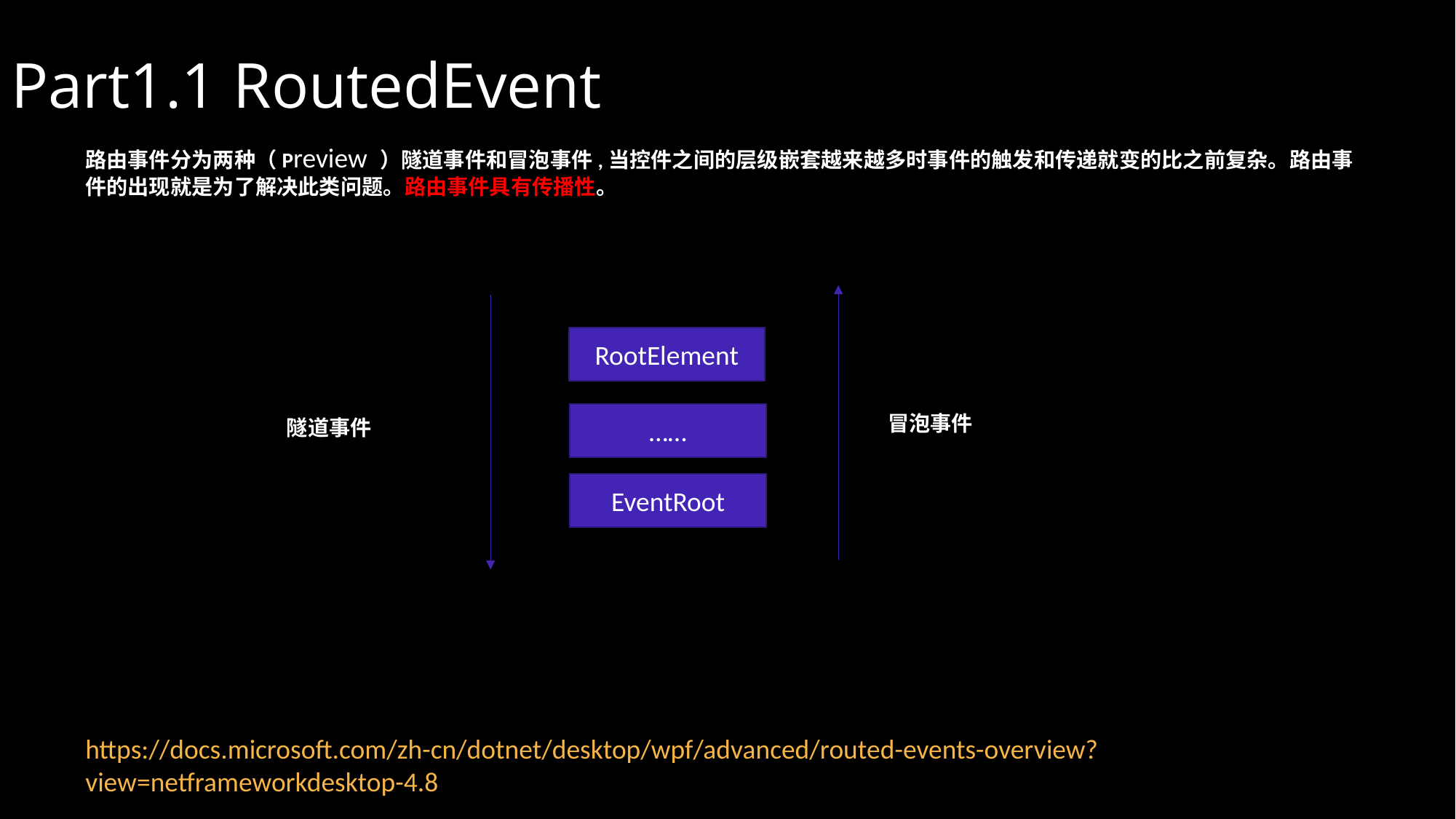

# Part1.1 RoutedEvent
路由事件分为两种（Preview ）隧道事件和冒泡事件,当控件之间的层级嵌套越来越多时事件的触发和传递就变的比之前复杂。路由事件的出现就是为了解决此类问题。路由事件具有传播性。
RootElement
……
冒泡事件
隧道事件
EventRoot
https://docs.microsoft.com/zh-cn/dotnet/desktop/wpf/advanced/routed-events-overview?view=netframeworkdesktop-4.8